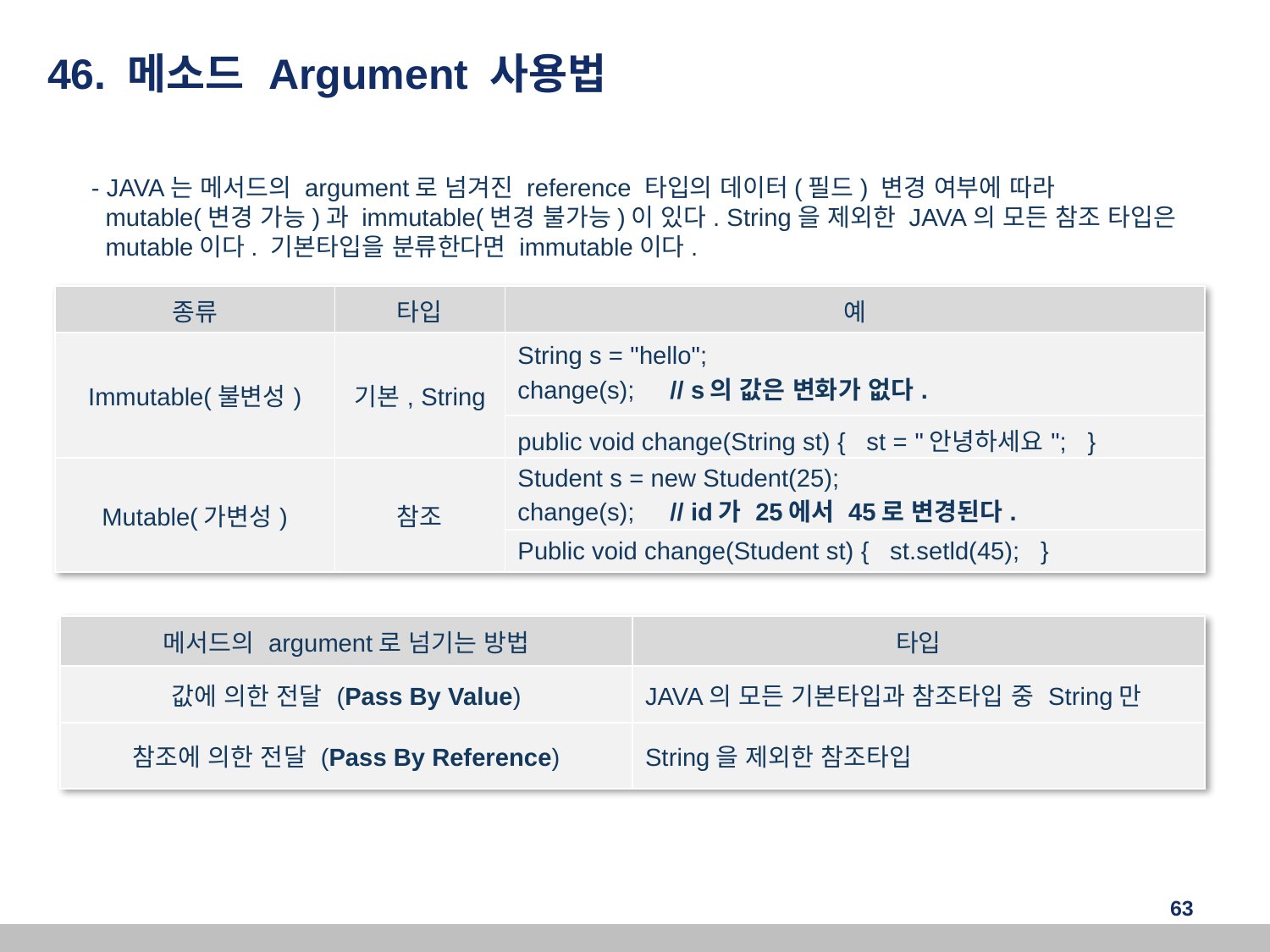

46. 메소드 Argument 사용법
  - JAVA는 메서드의 argument로 넘겨진 reference 타입의 데이터(필드) 변경 여부에 따라
    mutable(변경 가능)과 immutable(변경 불가능)이 있다. String을 제외한 JAVA의 모든 참조 타입은
    mutable이다. 기본타입을 분류한다면 immutable이다.
| 종류 | 타입 | 예 |
| --- | --- | --- |
| Immutable(불변성) | 기본, String | String s = "hello"; change(s); // s의 값은 변화가 없다. |
|  |  | public void change(String st) { st = "안녕하세요"; } |
| Mutable(가변성) | 참조 | Student s = new Student(25); change(s); // id가 25에서 45로 변경된다. |
|  |  | Public void change(Student st) { st.setld(45); } |
| 메서드의 argument로 넘기는 방법 | 타입 |
| --- | --- |
| 값에 의한 전달 (Pass By Value) | JAVA의 모든 기본타입과 참조타입 중 String만 |
| 참조에 의한 전달 (Pass By Reference) | String을 제외한 참조타입 |
63